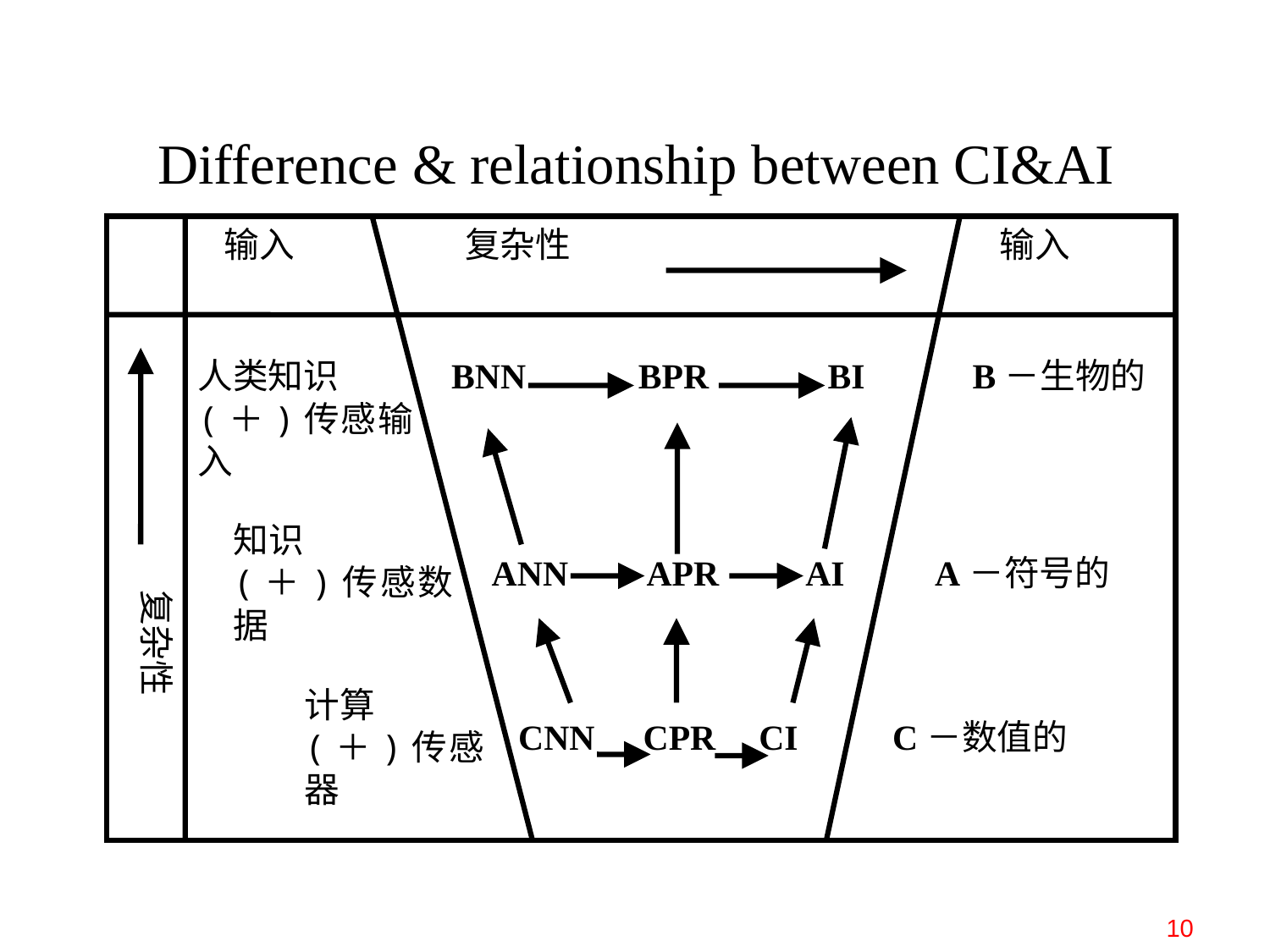

# Difference & relationship between CI&AI

输入

复杂性

输入

人类知识
(＋)传感输入
BNN
BPR
BI
B－生物的

知识
(＋)传感数据
APR
AI
ANN
A－符号的

复杂性

计算
(＋)传感器
CNN
CPR
CI
C－数值的

10